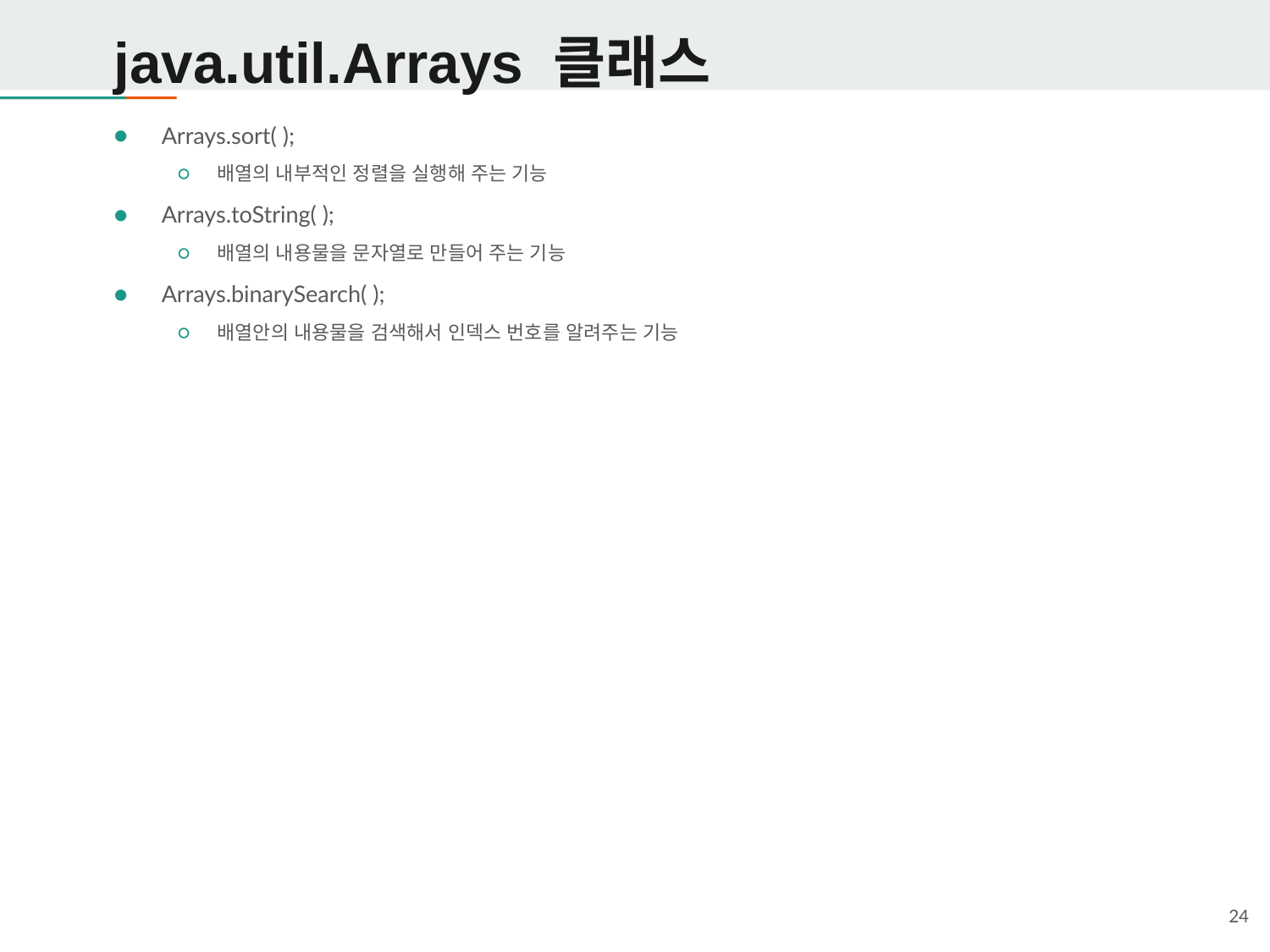

# java.util.Arrays 클래스
Arrays.sort( );
배열의 내부적인 정렬을 실행해 주는 기능
Arrays.toString( );
배열의 내용물을 문자열로 만들어 주는 기능
Arrays.binarySearch( );
배열안의 내용물을 검색해서 인덱스 번호를 알려주는 기능

24